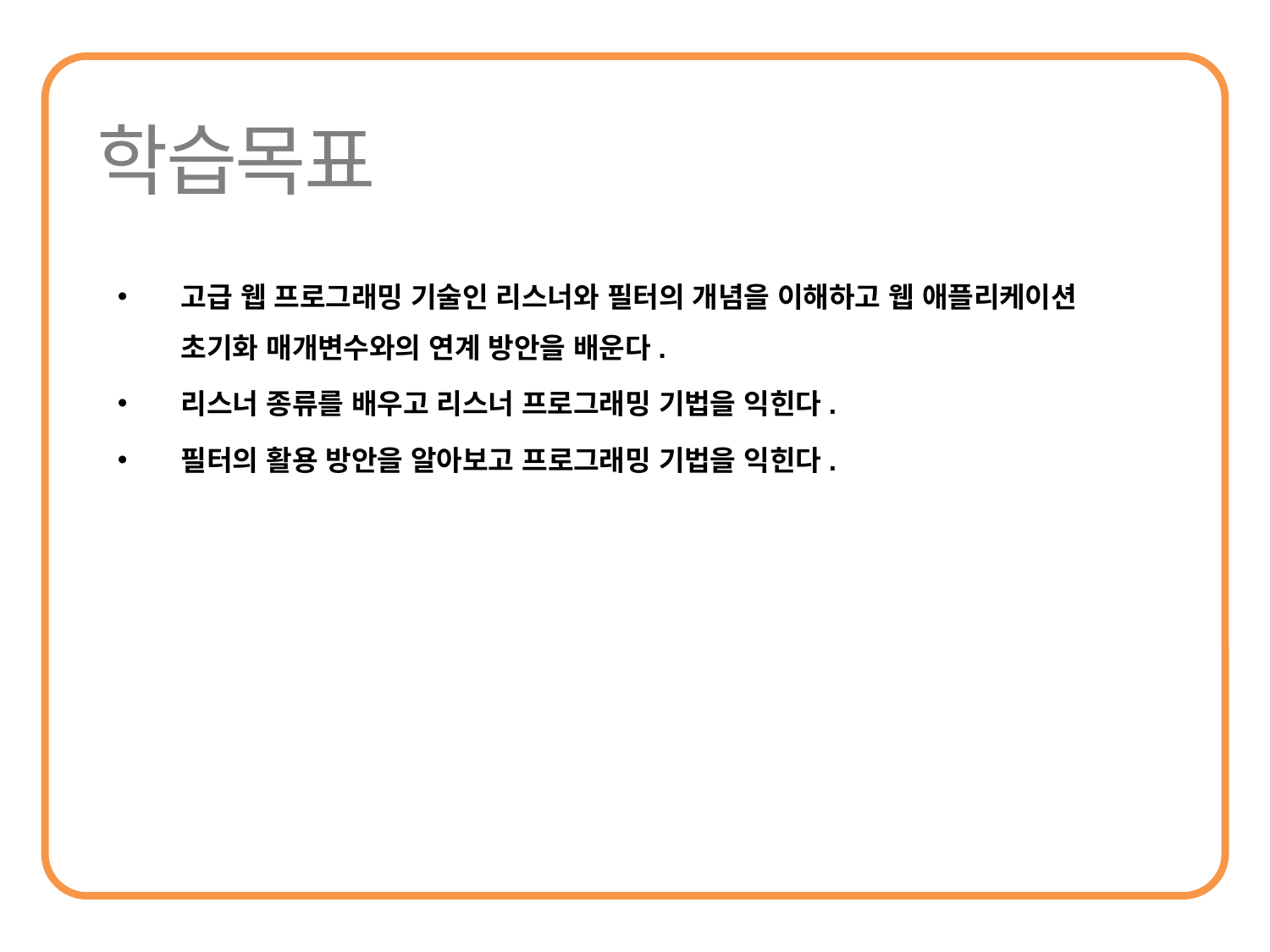

고급 웹 프로그래밍 기술인 리스너와 필터의 개념을 이해하고 웹 애플리케이션 초기화 매개변수와의 연계 방안을 배운다.
리스너 종류를 배우고 리스너 프로그래밍 기법을 익힌다.
필터의 활용 방안을 알아보고 프로그래밍 기법을 익힌다.